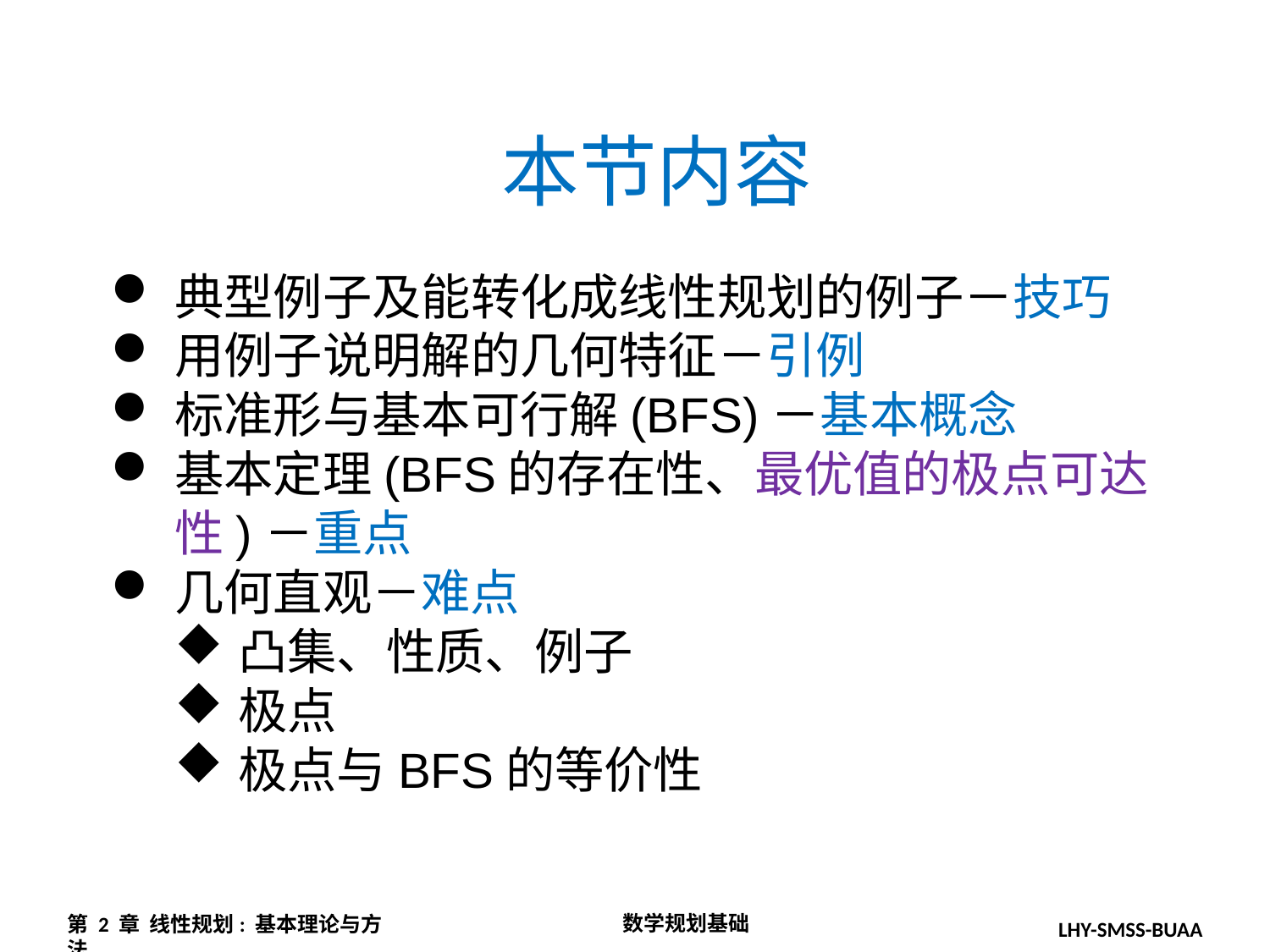

本节内容
典型例子及能转化成线性规划的例子－技巧
用例子说明解的几何特征－引例
标准形与基本可行解(BFS)－基本概念
基本定理(BFS的存在性、最优值的极点可达性)－重点
几何直观－难点
凸集、性质、例子
极点
极点与BFS的等价性